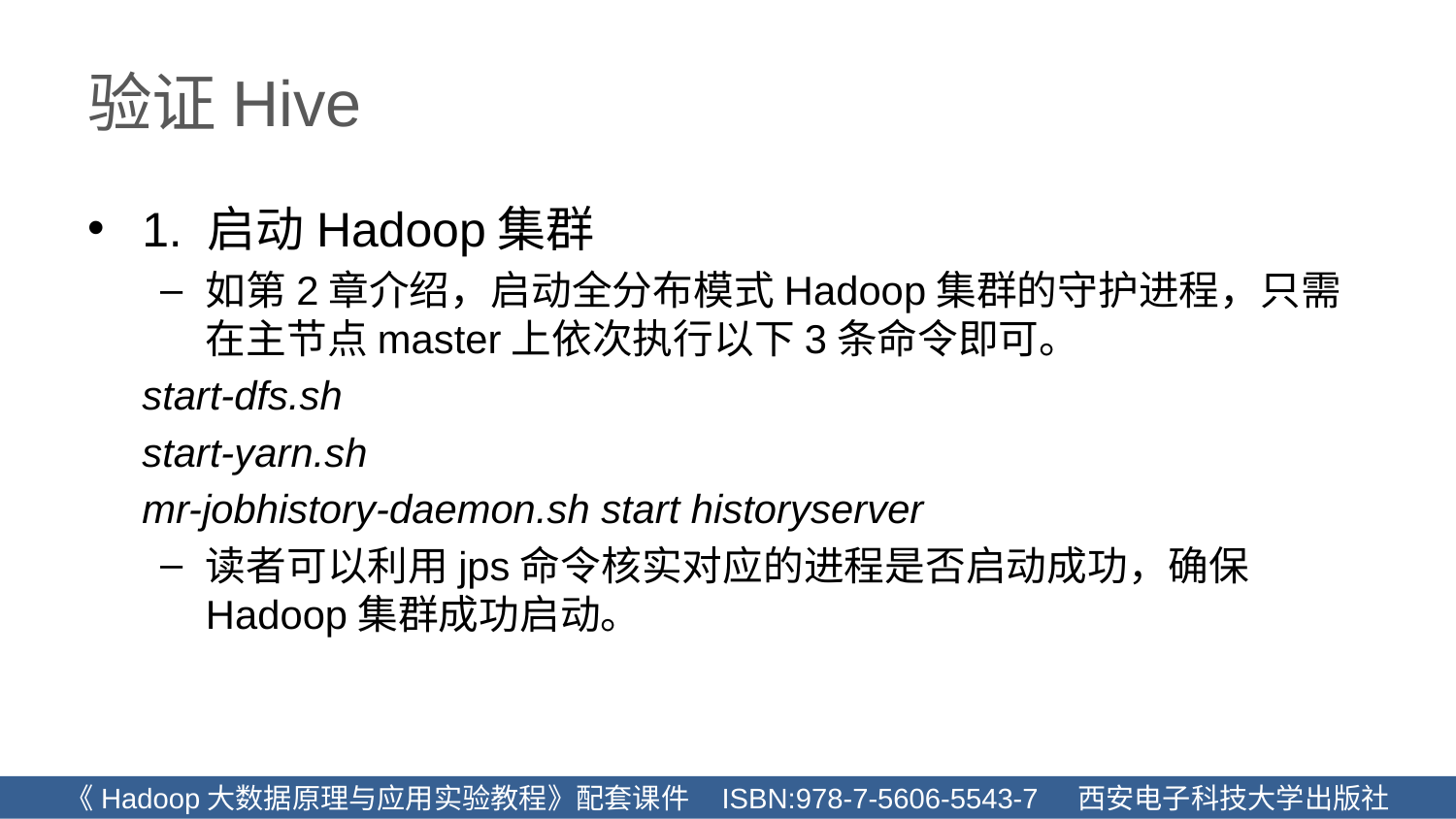

# 验证Hive
1. 启动Hadoop集群
如第2章介绍，启动全分布模式Hadoop集群的守护进程，只需在主节点master上依次执行以下3条命令即可。
start-dfs.sh
start-yarn.sh
mr-jobhistory-daemon.sh start historyserver
读者可以利用jps命令核实对应的进程是否启动成功，确保Hadoop集群成功启动。